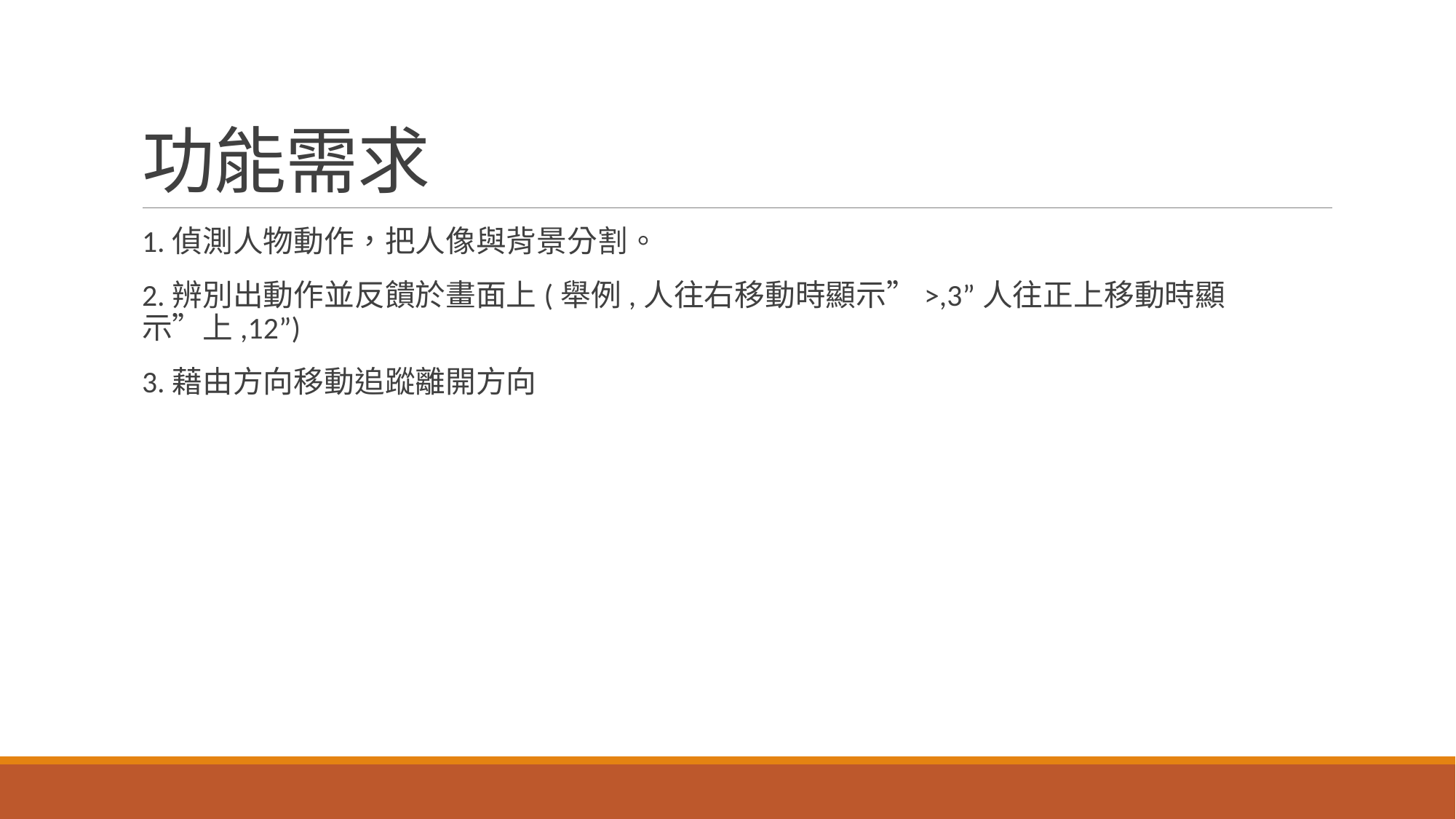

# 功能需求
1.偵測人物動作，把人像與背景分割。
2.辨別出動作並反饋於畫面上(舉例,人往右移動時顯示”>,3”人往正上移動時顯示”上,12”)
3.藉由方向移動追蹤離開方向